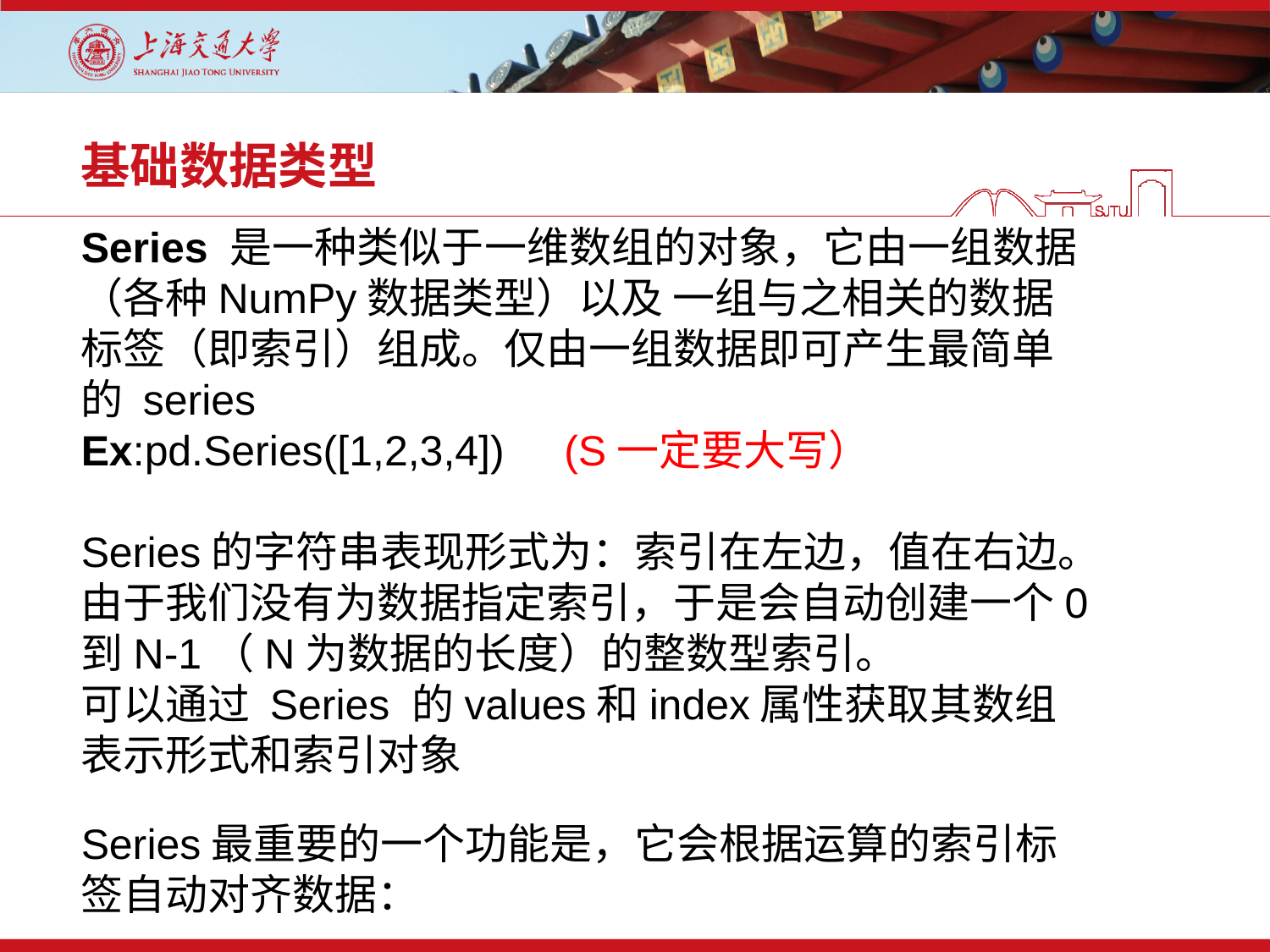

# 基础数据类型
Series 是一种类似于一维数组的对象，它由一组数据（各种NumPy数据类型）以及 一组与之相关的数据标签（即索引）组成。仅由一组数据即可产生最简单的 series
Ex:pd.Series([1,2,3,4])     (S一定要大写）

Series的字符串表现形式为：索引在左边，值在右边。由于我们没有为数据指定索引，于是会自动创建一个0到N-1（N为数据的长度）的整数型索引。
可以通过 Series 的values和index属性获取其数组表示形式和索引对象

Series最重要的一个功能是，它会根据运算的索引标签自动对齐数据：